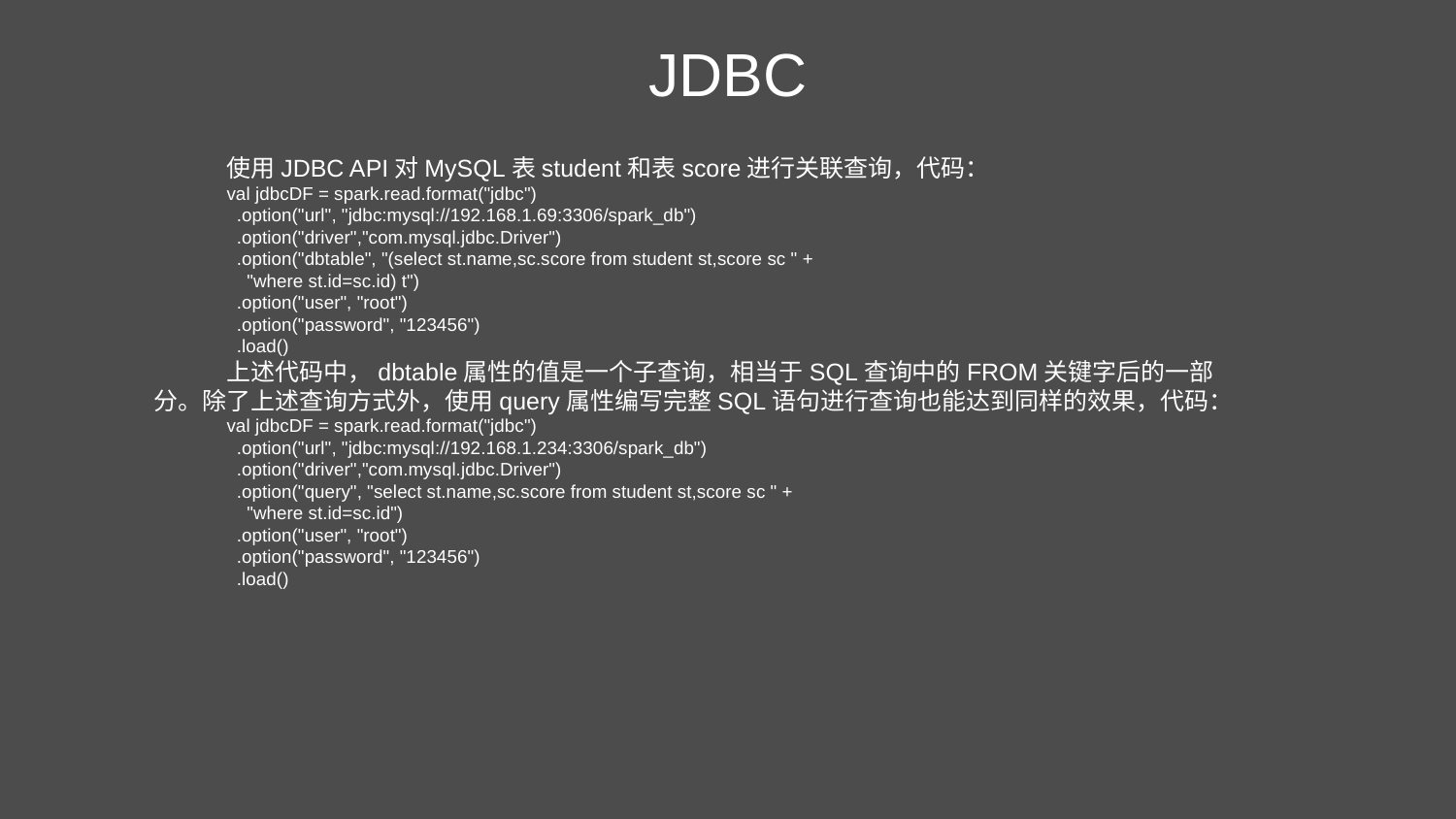

JDBC

使用JDBC API对MySQL表student和表score进行关联查询，代码：
val jdbcDF = spark.read.format("jdbc")
  .option("url", "jdbc:mysql://192.168.1.69:3306/spark_db")
  .option("driver","com.mysql.jdbc.Driver")
  .option("dbtable", "(select st.name,sc.score from student st,score sc " +
    "where st.id=sc.id) t")
  .option("user", "root")
  .option("password", "123456")
  .load()
上述代码中，dbtable属性的值是一个子查询，相当于SQL查询中的FROM关键字后的一部分。除了上述查询方式外，使用query属性编写完整SQL语句进行查询也能达到同样的效果，代码：
val jdbcDF = spark.read.format("jdbc")
  .option("url", "jdbc:mysql://192.168.1.234:3306/spark_db")
  .option("driver","com.mysql.jdbc.Driver")
  .option("query", "select st.name,sc.score from student st,score sc " +
    "where st.id=sc.id")
  .option("user", "root")
  .option("password", "123456")
  .load()